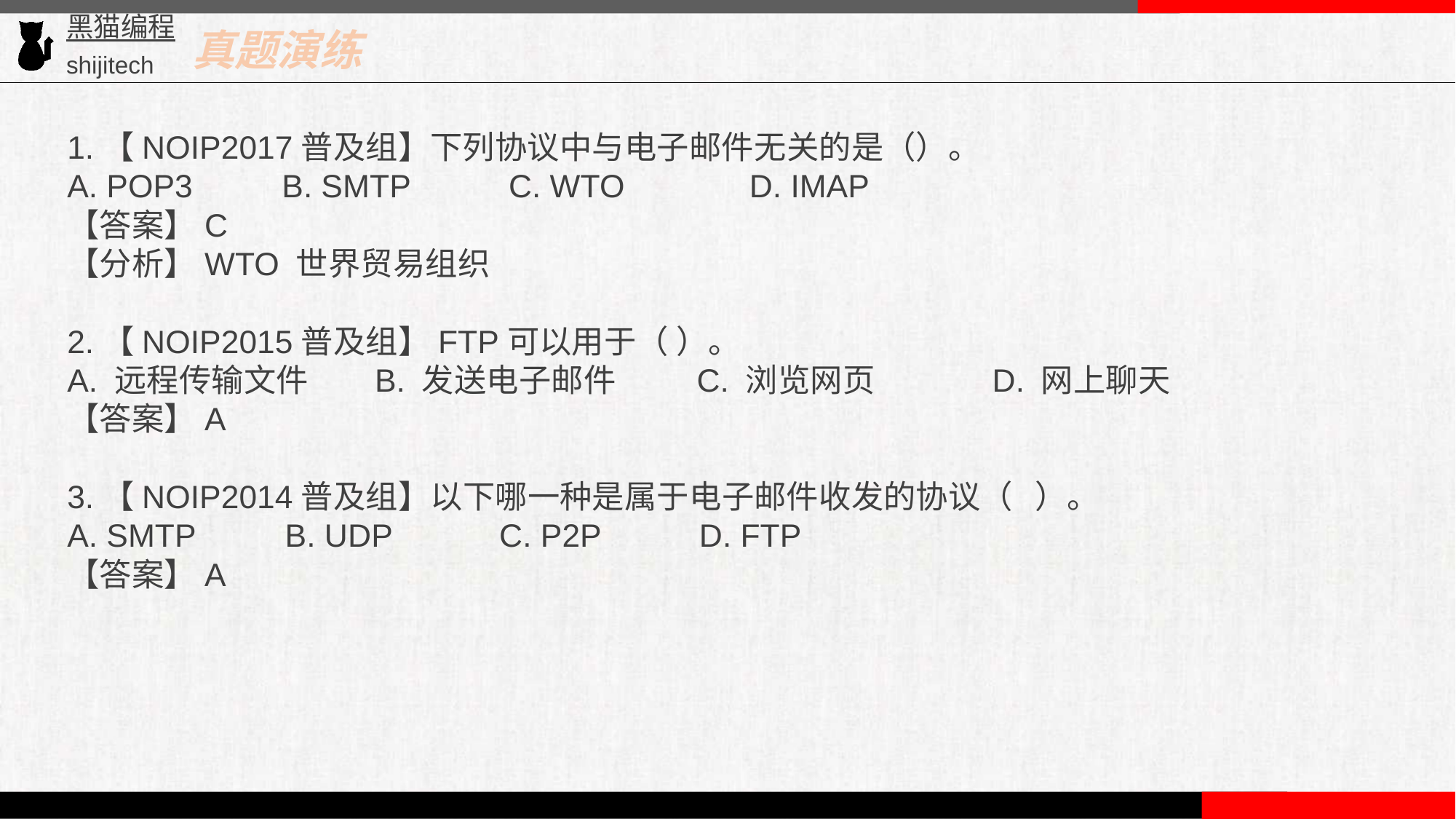

真题演练
1.【NOIP2017普及组】下列协议中与电子邮件无关的是（）。
A. POP3          B. SMTP           C. WTO              D. IMAP
【答案】C
【分析】WTO 世界贸易组织

2.【NOIP2015普及组】FTP可以用于（ ）。
A. 远程传输文件        B. 发送电子邮件          C. 浏览网页               D. 网上聊天
【答案】A

3.【NOIP2014普及组】以下哪一种是属于电子邮件收发的协议（   ）。
A. SMTP          B. UDP            C. P2P           D. FTP
【答案】A